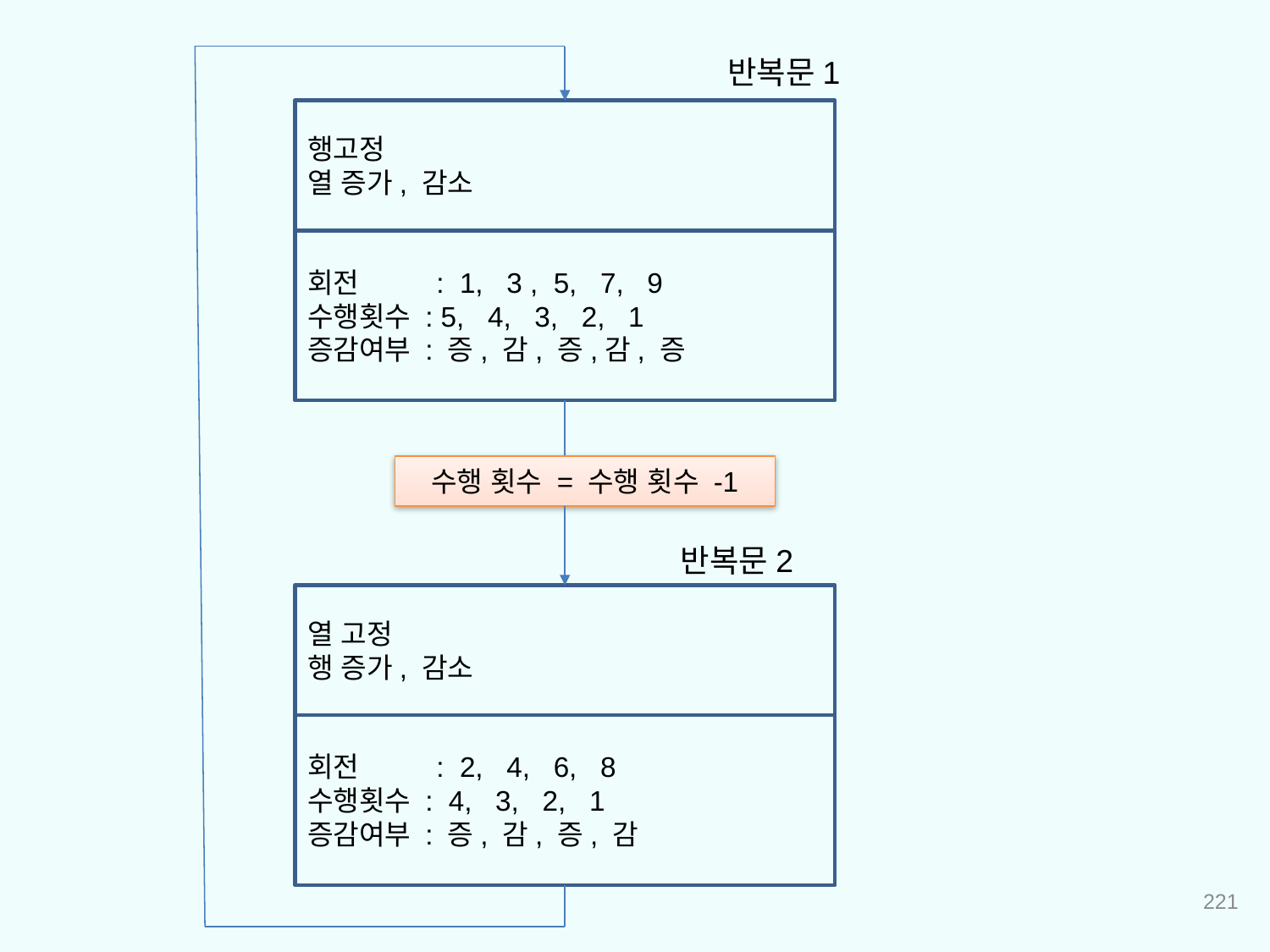

반복문1
행고정
열 증가, 감소
회전         :  1,   3 ,  5,   7,   9
수행횟수 : 5,   4,   3,   2,   1
증감여부 : 증, 감, 증,감, 증
수행 횟수 = 수행 횟수 -1
반복문2
열 고정
행 증가, 감소
회전         :  2,   4,   6,   8
수행횟수 :  4,   3,   2,   1
증감여부 : 증, 감, 증, 감
221